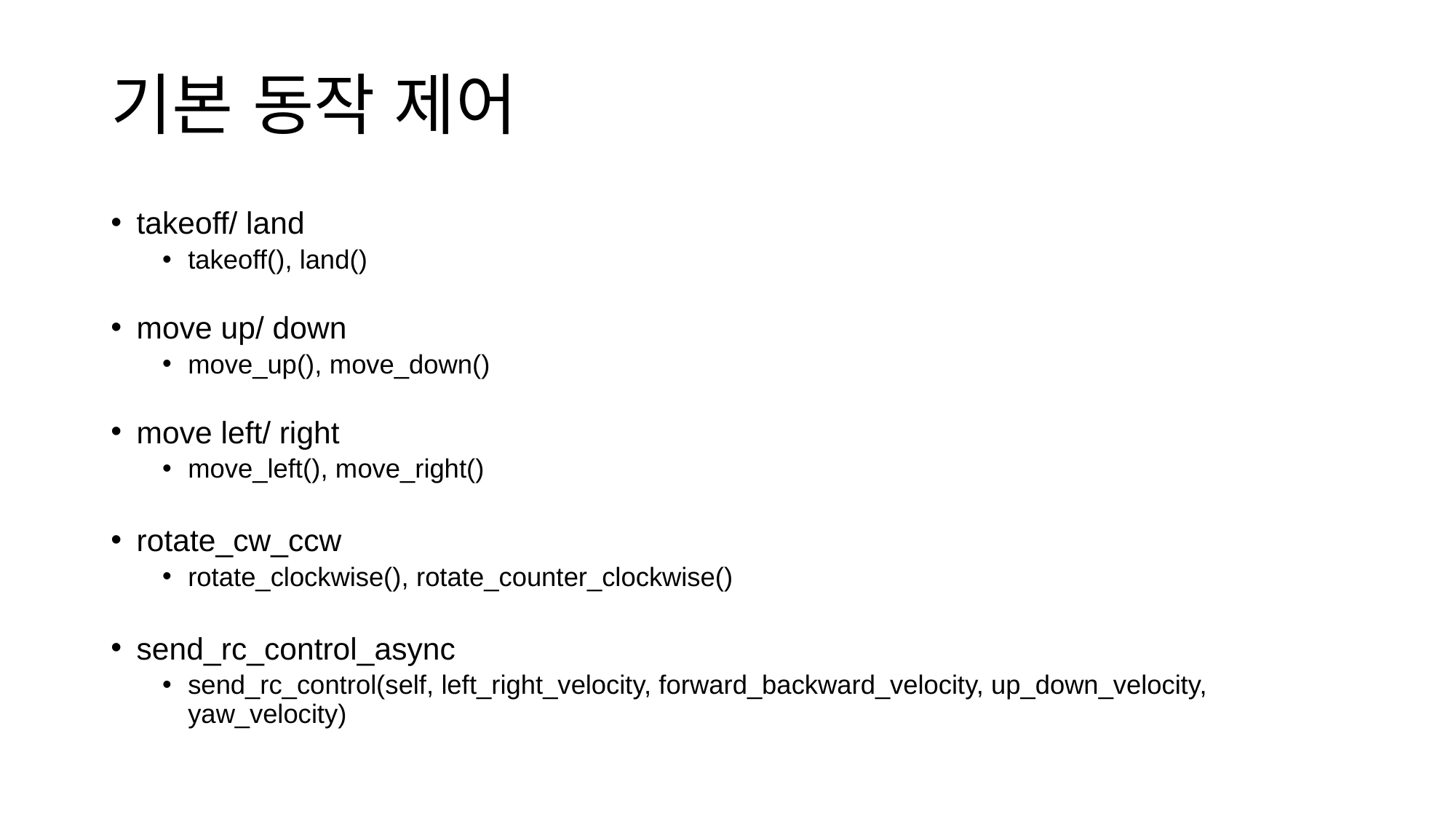

# 기본 동작 제어
takeoff/ land
takeoff(), land()
move up/ down
move_up(), move_down()
move left/ right
move_left(), move_right()
rotate_cw_ccw
rotate_clockwise(), rotate_counter_clockwise()
send_rc_control_async
send_rc_control(self, left_right_velocity, forward_backward_velocity, up_down_velocity, yaw_velocity)